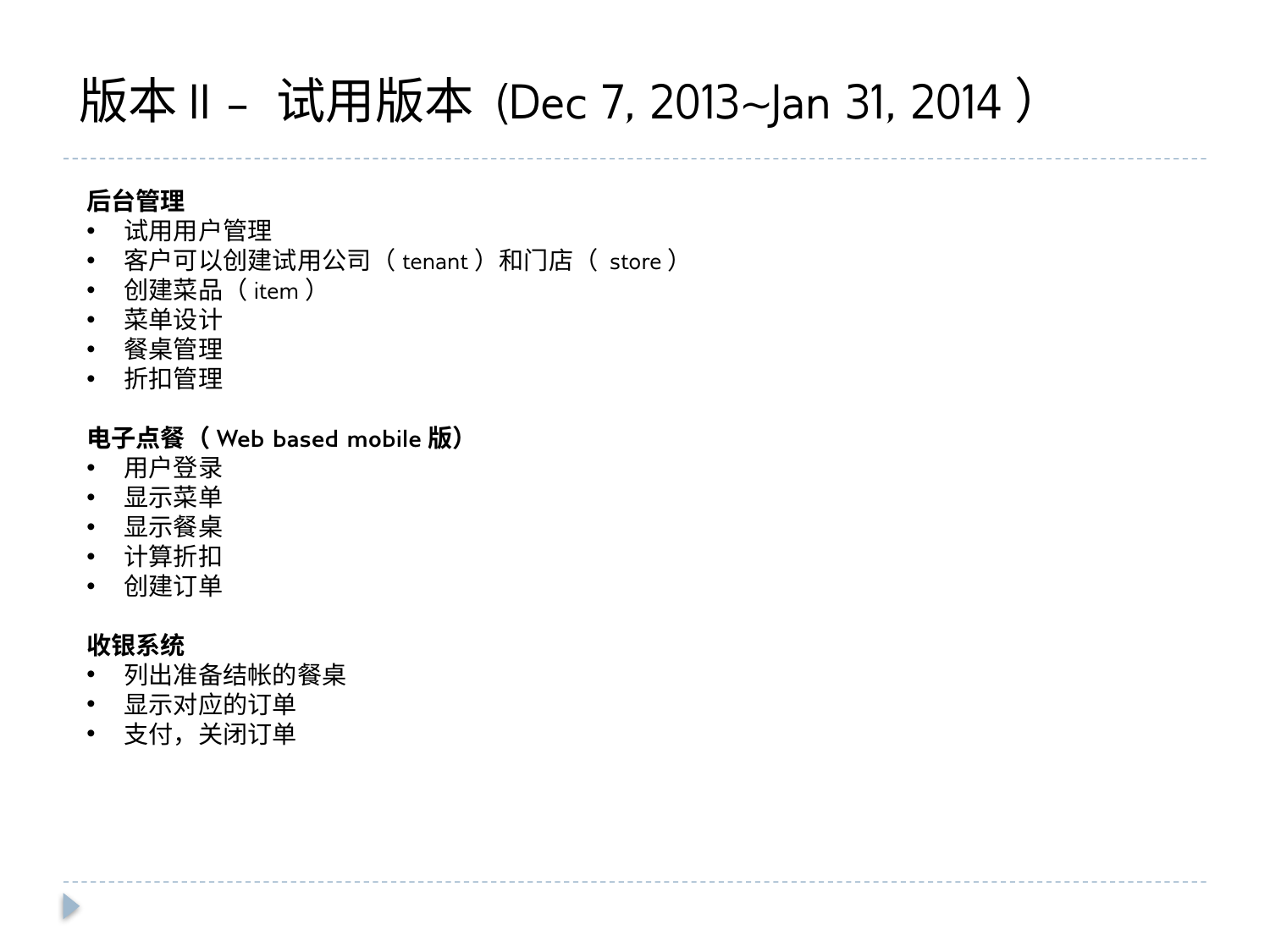

版本II – 试用版本 (Dec 7, 2013~Jan 31, 2014）
后台管理
试用用户管理
客户可以创建试用公司（tenant）和门店（ store）
创建菜品（item）
菜单设计
餐桌管理
折扣管理

电子点餐（Web based mobile版）
用户登录
显示菜单
显示餐桌
计算折扣
创建订单

收银系统
列出准备结帐的餐桌
显示对应的订单
支付，关闭订单